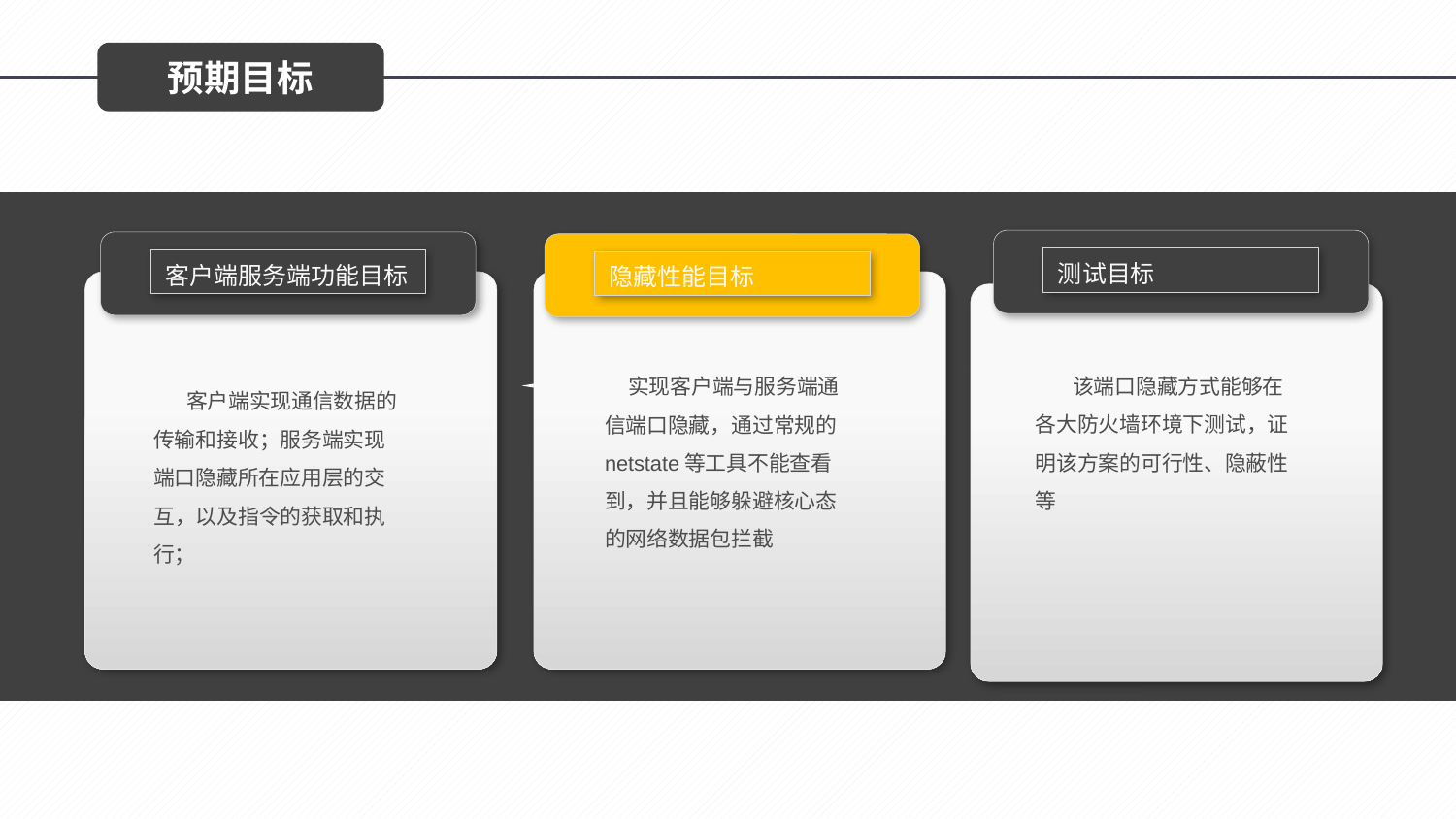

预期目标

测试目标

客户端服务端功能目标

隐藏性能目标

      客户端实现通信数据的传输和接收；服务端实现端口隐藏所在应用层的交互，以及指令的获取和执行；

       通过在各大防火墙的环境下进行通信测试，服务端和客户端都能穿过防火墙进行通信

    实现客户端与服务端通信端口隐藏，通过常规的netstate等工具不能查看到，并且能够躲避核心态的网络数据包拦截

       该端口隐藏方式能够在各大防火墙环境下测试，证明该方案的可行性、隐蔽性等